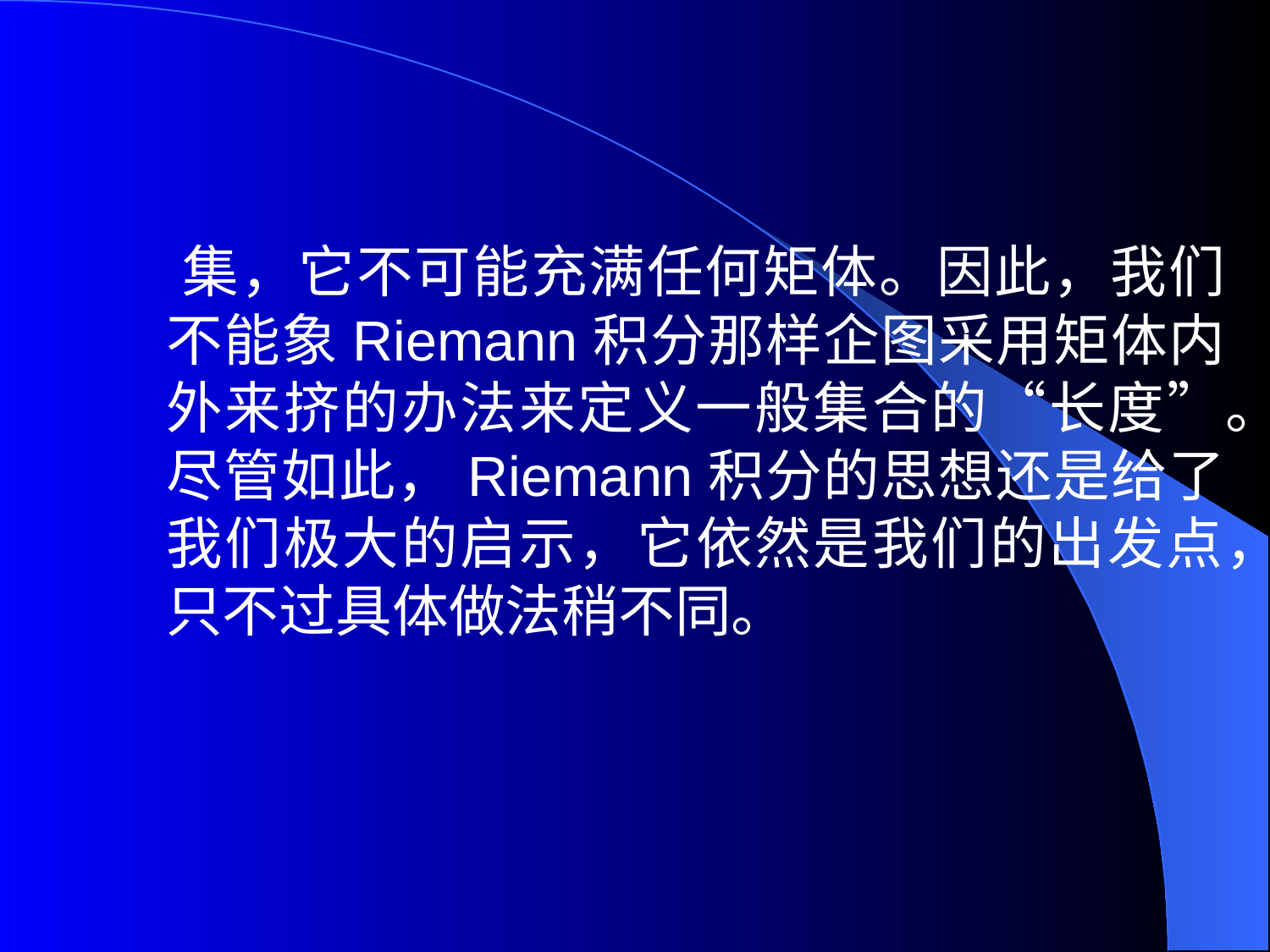

集，它不可能充满任何矩体。因此，我们不能象Riemann积分那样企图采用矩体内外来挤的办法来定义一般集合的“长度”。尽管如此，Riemann积分的思想还是给了我们极大的启示，它依然是我们的出发点，只不过具体做法稍不同。